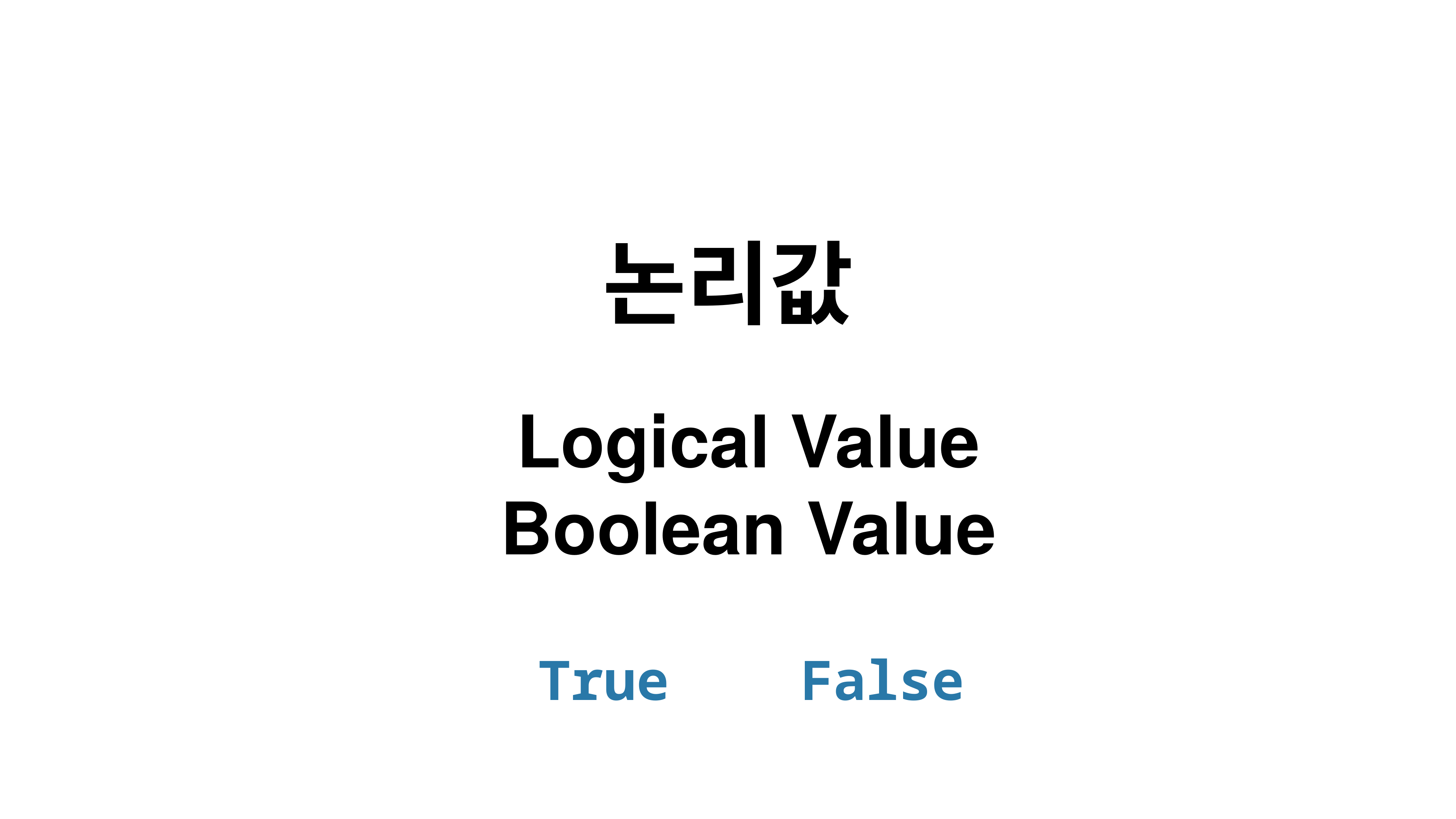

논리값
Logical Value
Boolean Value
True
False